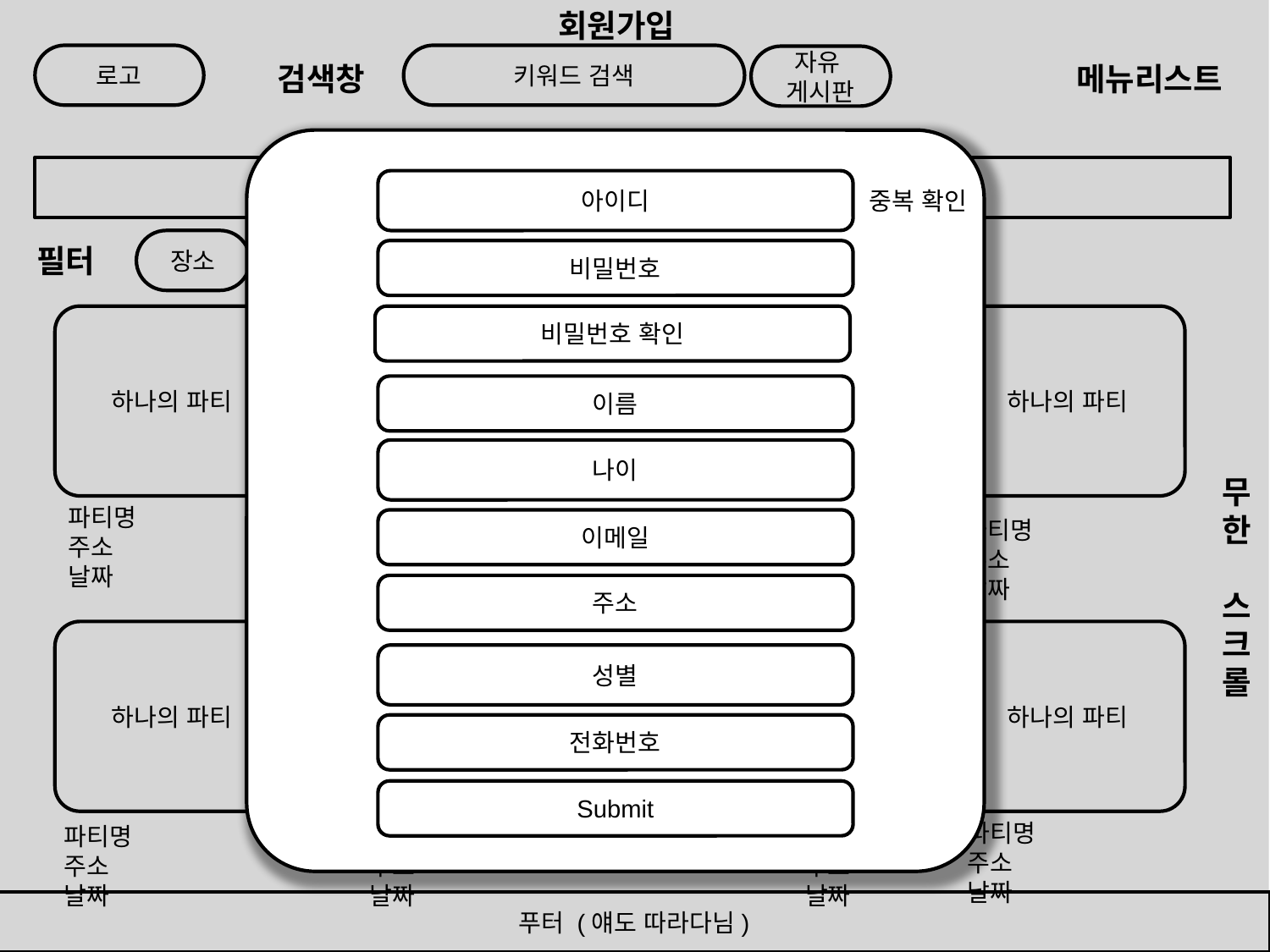

회원가입

로고
키워드 검색
자유
게시판
검색창
메뉴리스트

카테고리
아이디
중복 확인
장소
일정
주제
필터
비밀번호
하나의 파티
하나의 파티
비밀번호 확인
하나의 파티
하나의 파티
이름
나이
무
한

스
크
롤
파티명
주소
날짜
파티명
주소
날짜
파티명
주소
날짜
이메일
파티명
주소
날짜
주소
하나의 파티
하나의 파티
하나의 파티
하나의 파티
성별
전화번호
Submit
지도(얘는 따라다님)
파티명
주소
날짜
파티명
주소
날짜
파티명
주소
날짜
파티명
주소
날짜
푸터 (얘도 따라다님)